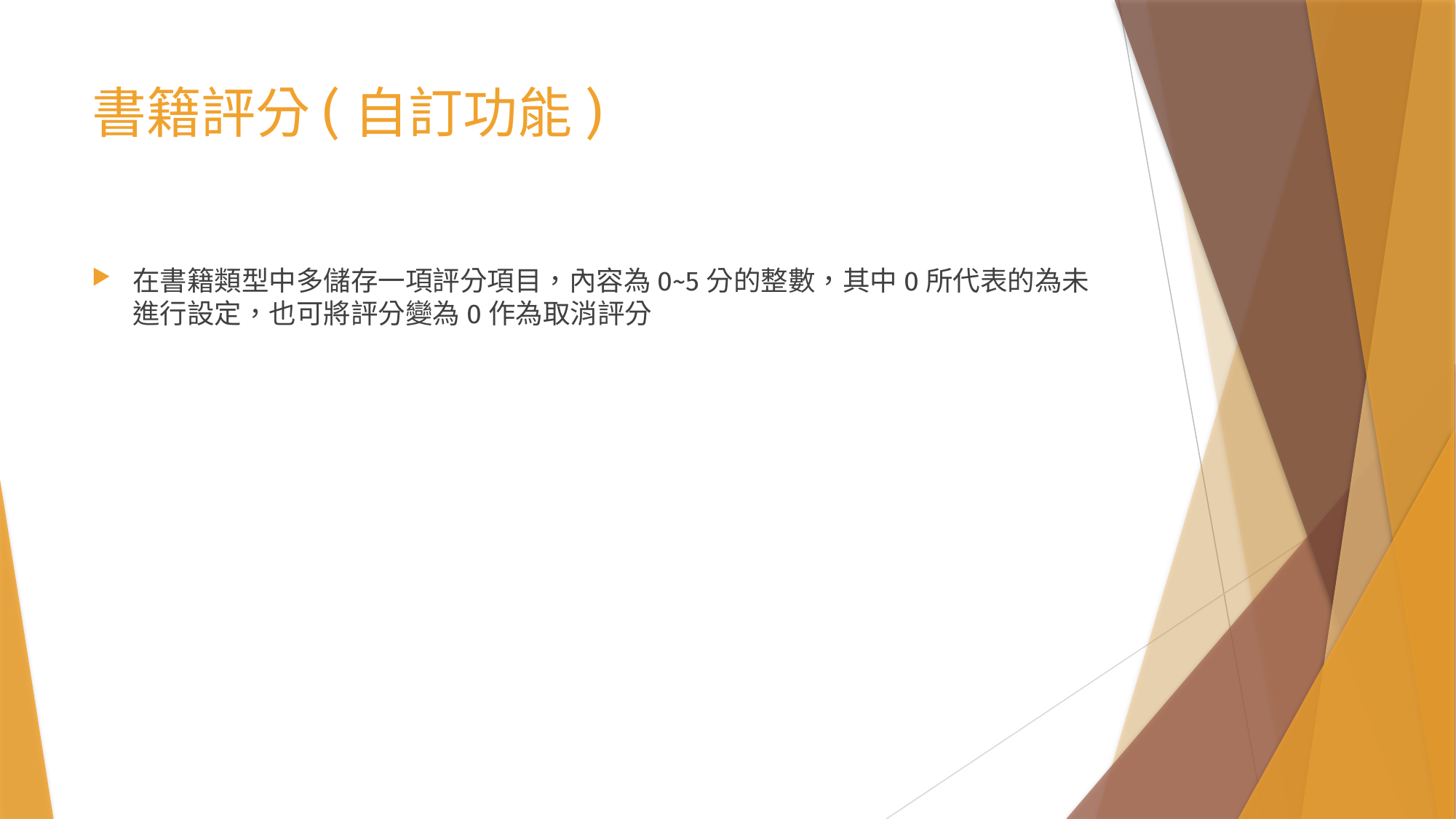

# 書籍評分(自訂功能)
在書籍類型中多儲存一項評分項目，內容為0~5分的整數，其中0所代表的為未進行設定，也可將評分變為0作為取消評分